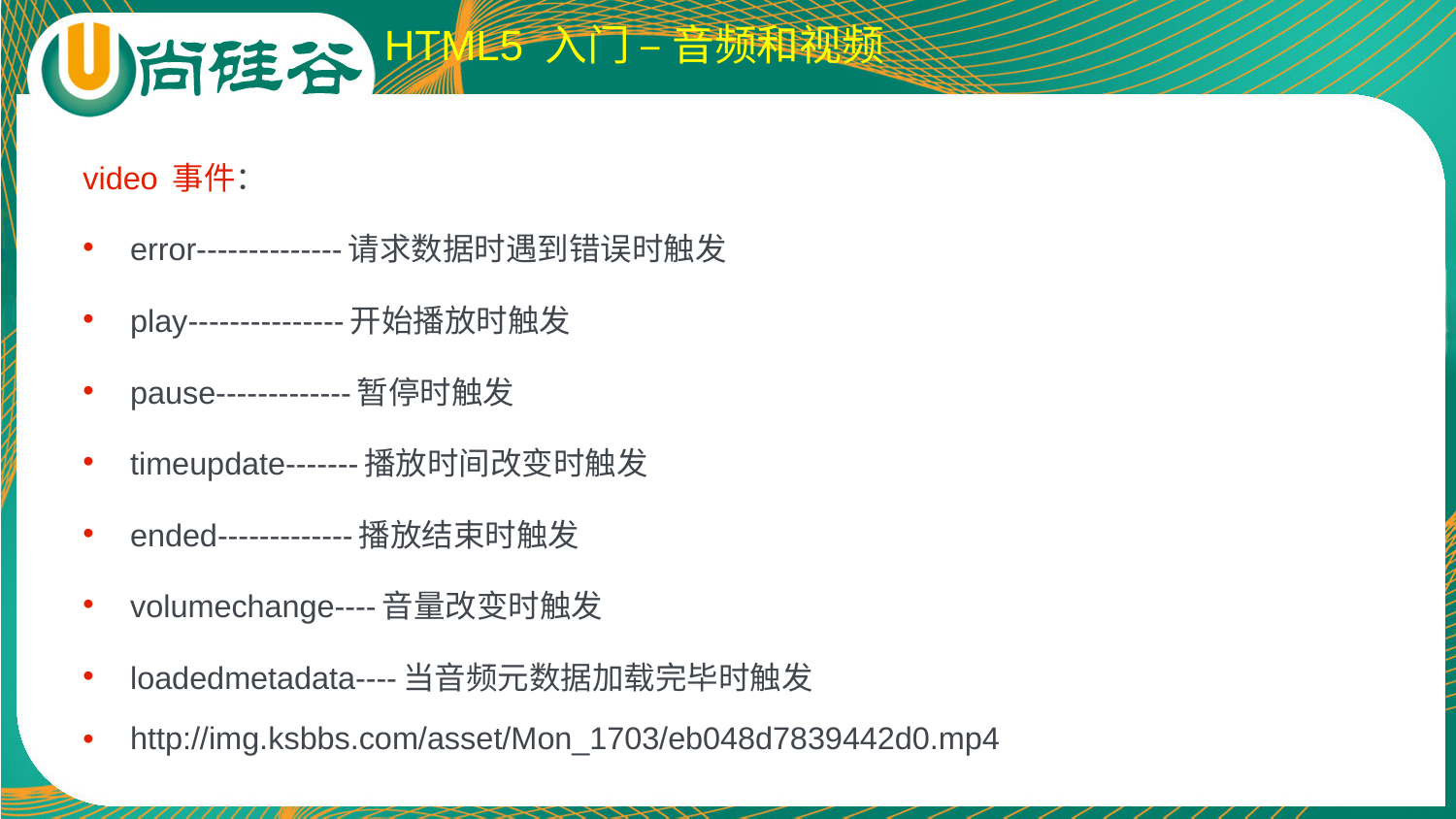

# HTML5 入门 – 音频和视频
video 事件：
error--------------请求数据时遇到错误时触发
play---------------开始播放时触发
pause-------------暂停时触发
timeupdate-------播放时间改变时触发
ended-------------播放结束时触发
volumechange----音量改变时触发
loadedmetadata----当音频元数据加载完毕时触发
http://img.ksbbs.com/asset/Mon_1703/eb048d7839442d0.mp4